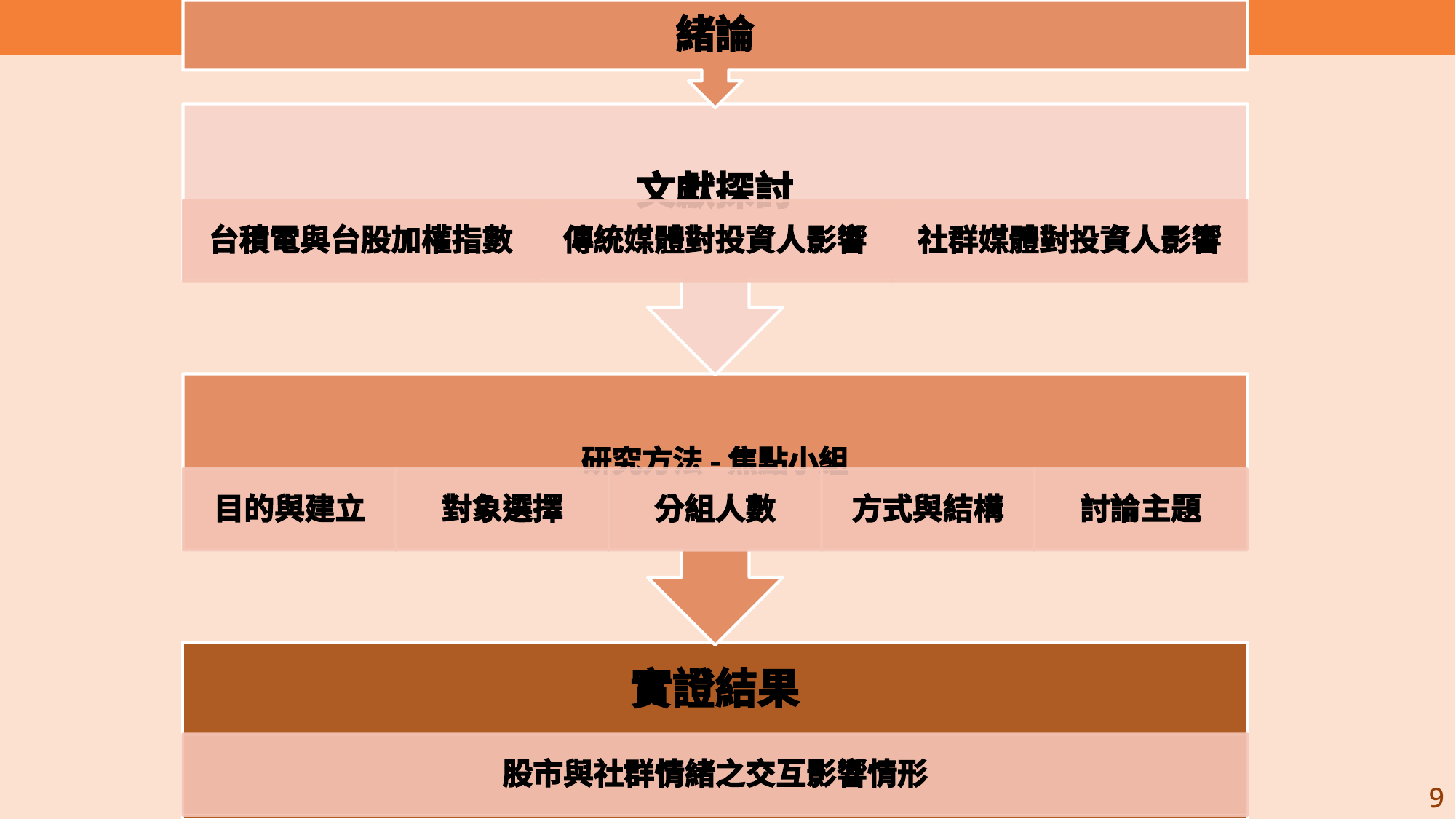

實證結果
股市與社群情緒之交互影響情形
研究方法-焦點小組
目的與建立
對象選擇
分組人數
方式與結構
討論主題
文獻探討
台積電與台股加權指數
傳統媒體對投資人影響
社群媒體對投資人影響
緒論

研究動機
文獻回顧
未來規劃

9